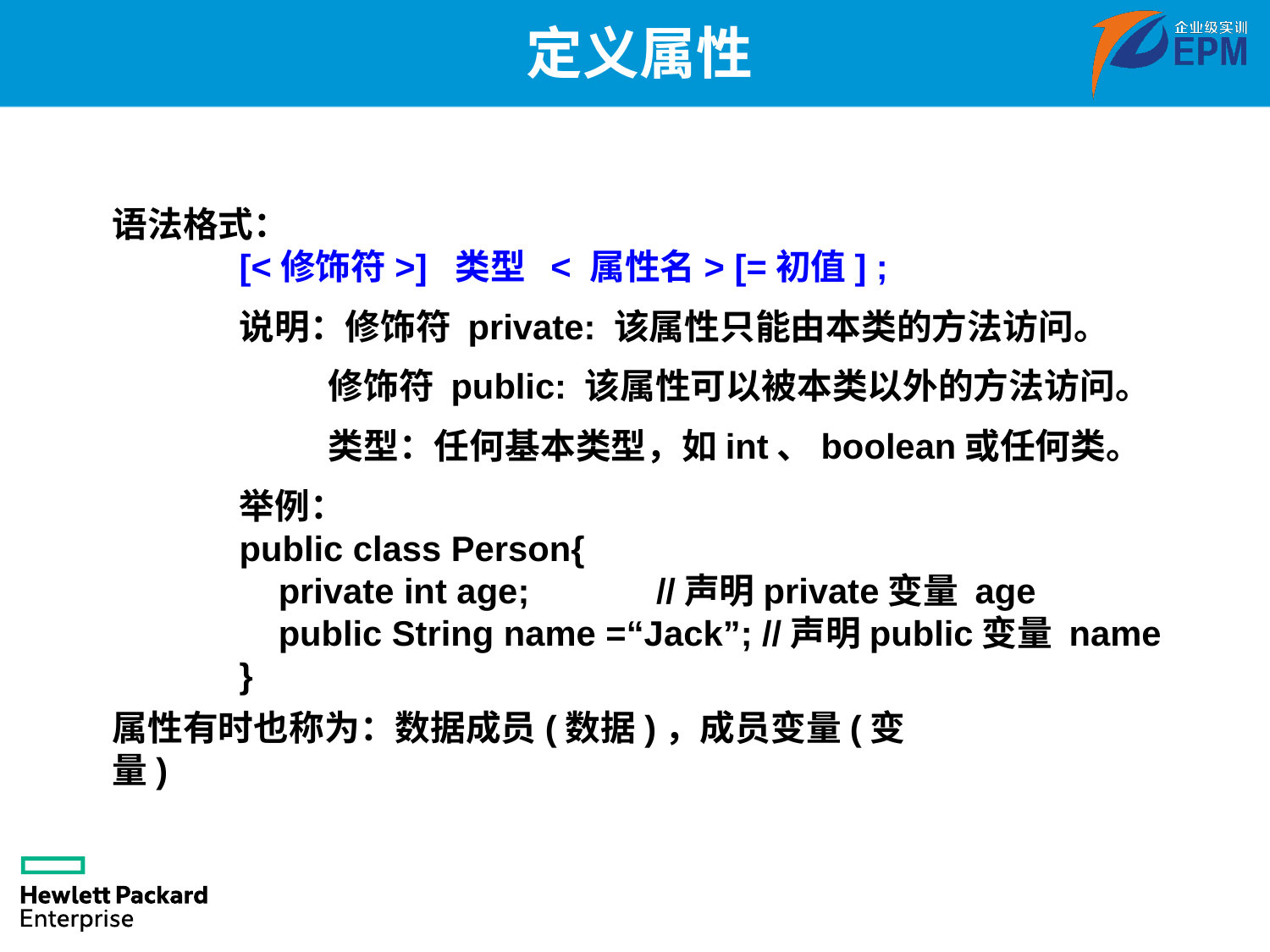

# 定义属性
语法格式：
[<修饰符>]  类型  < 属性名> [=初值] ;
说明：修饰符 private: 该属性只能由本类的方法访问。
          修饰符 public: 该属性可以被本类以外的方法访问。
          类型：任何基本类型，如int、boolean或任何类。
举例：
public class Person{
    private int age;             //声明private变量 age
    public String name =“Jack”; //声明public变量 name
}
属性有时也称为：数据成员(数据)，成员变量(变量)